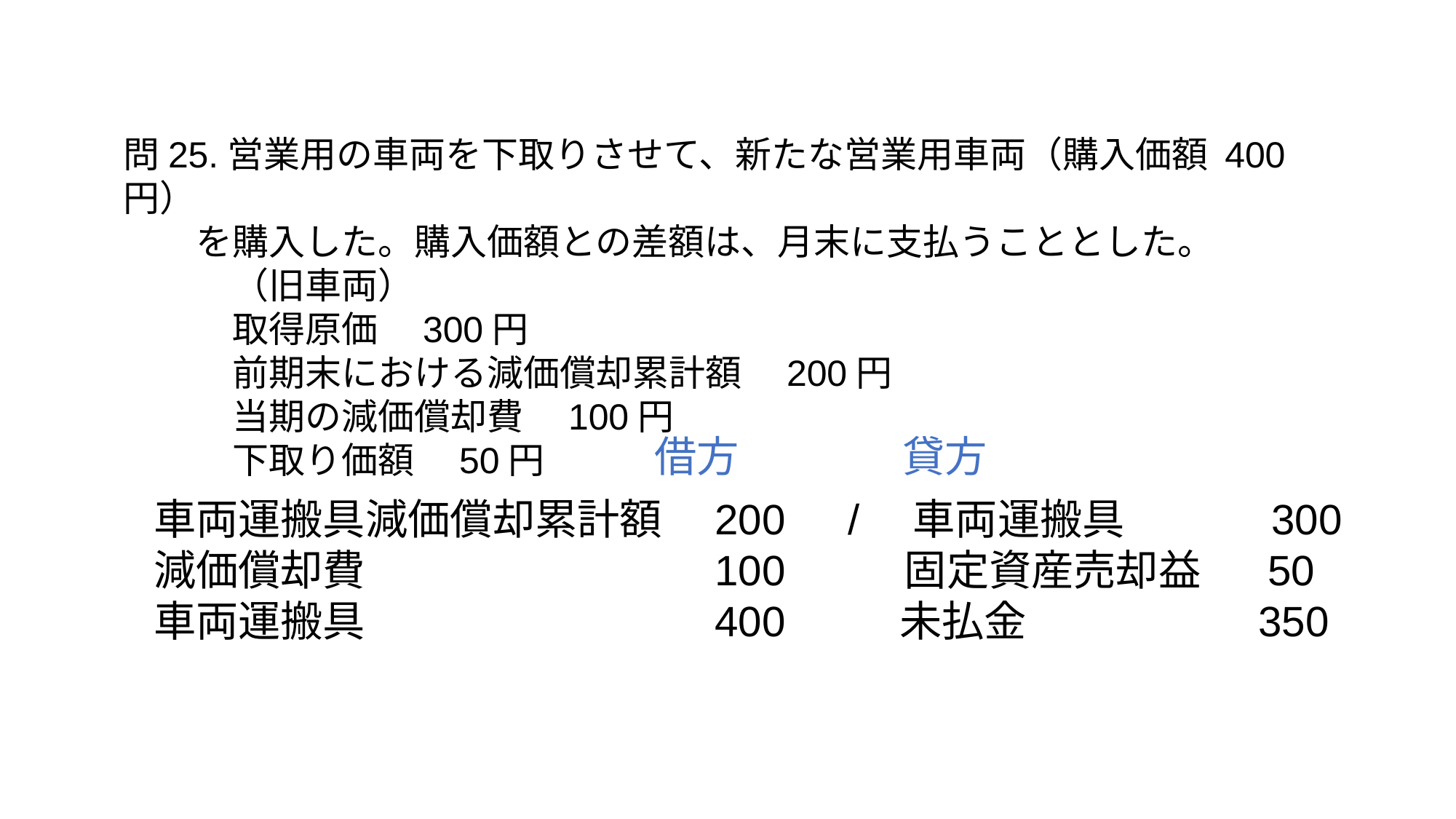

問25.営業用の車両を下取りさせて、新たな営業用車両（購入価額 400円）
　　を購入した。購入価額との差額は、月末に支払うこととした。
　　　（旧車両）
　　　取得原価　300円
　　　前期末における減価償却累計額　200円
　　　当期の減価償却費　100円
　　　下取り価額　50円
借方
貸方
車両運搬具減価償却累計額　200　/　車両運搬具　 　　300
減価償却費　　　　　　　　100  　　固定資産売却益      50
車両運搬具　　　　　　　　400　  　未払金　　　　　 350